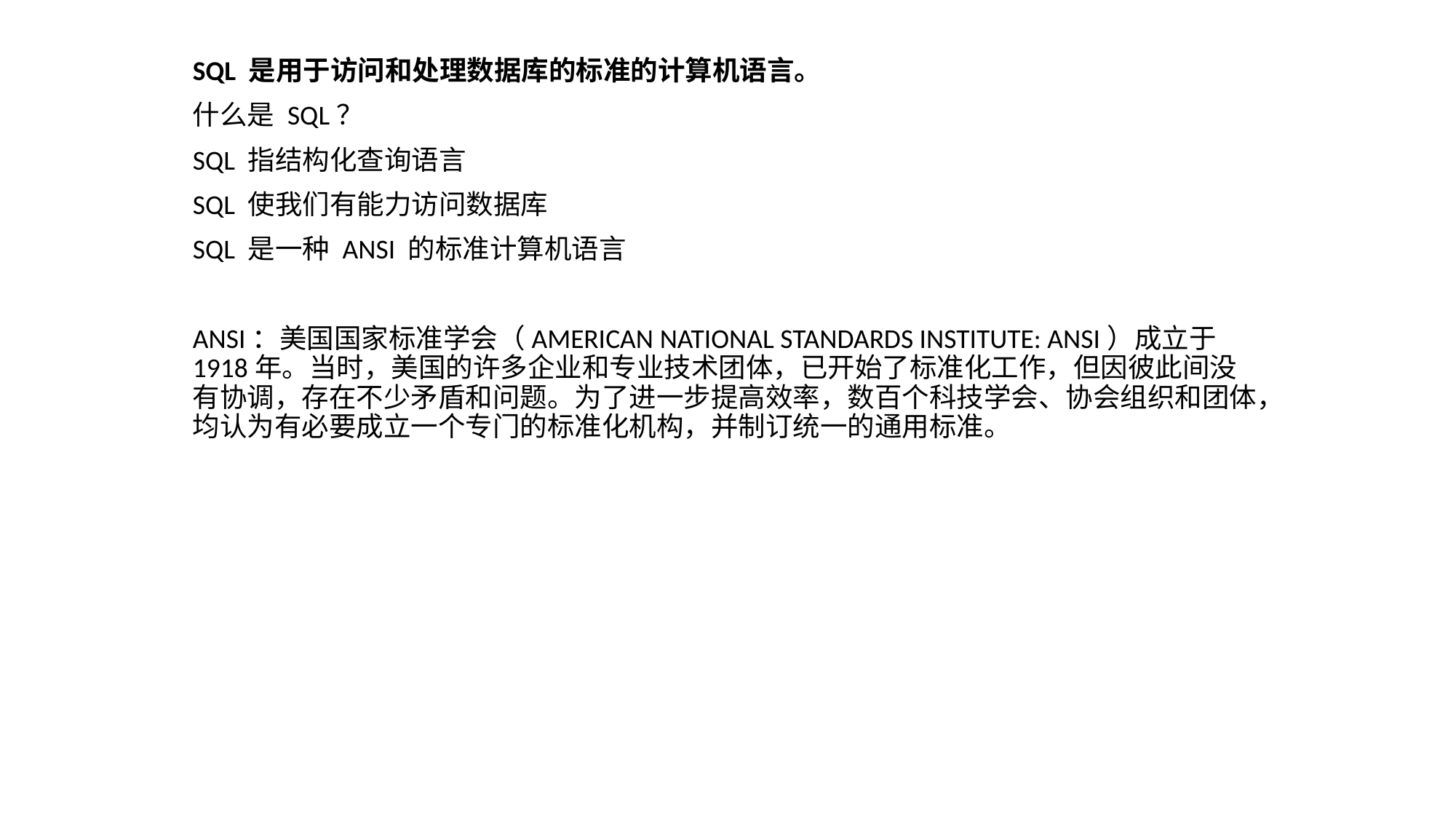

SQL 是用于访问和处理数据库的标准的计算机语言。
什么是 SQL？
SQL 指结构化查询语言
SQL 使我们有能力访问数据库
SQL 是一种 ANSI 的标准计算机语言

ANSI：美国国家标准学会（AMERICAN NATIONAL STANDARDS INSTITUTE: ANSI）成立于1918年。当时，美国的许多企业和专业技术团体，已开始了标准化工作，但因彼此间没有协调，存在不少矛盾和问题。为了进一步提高效率，数百个科技学会、协会组织和团体，均认为有必要成立一个专门的标准化机构，并制订统一的通用标准。